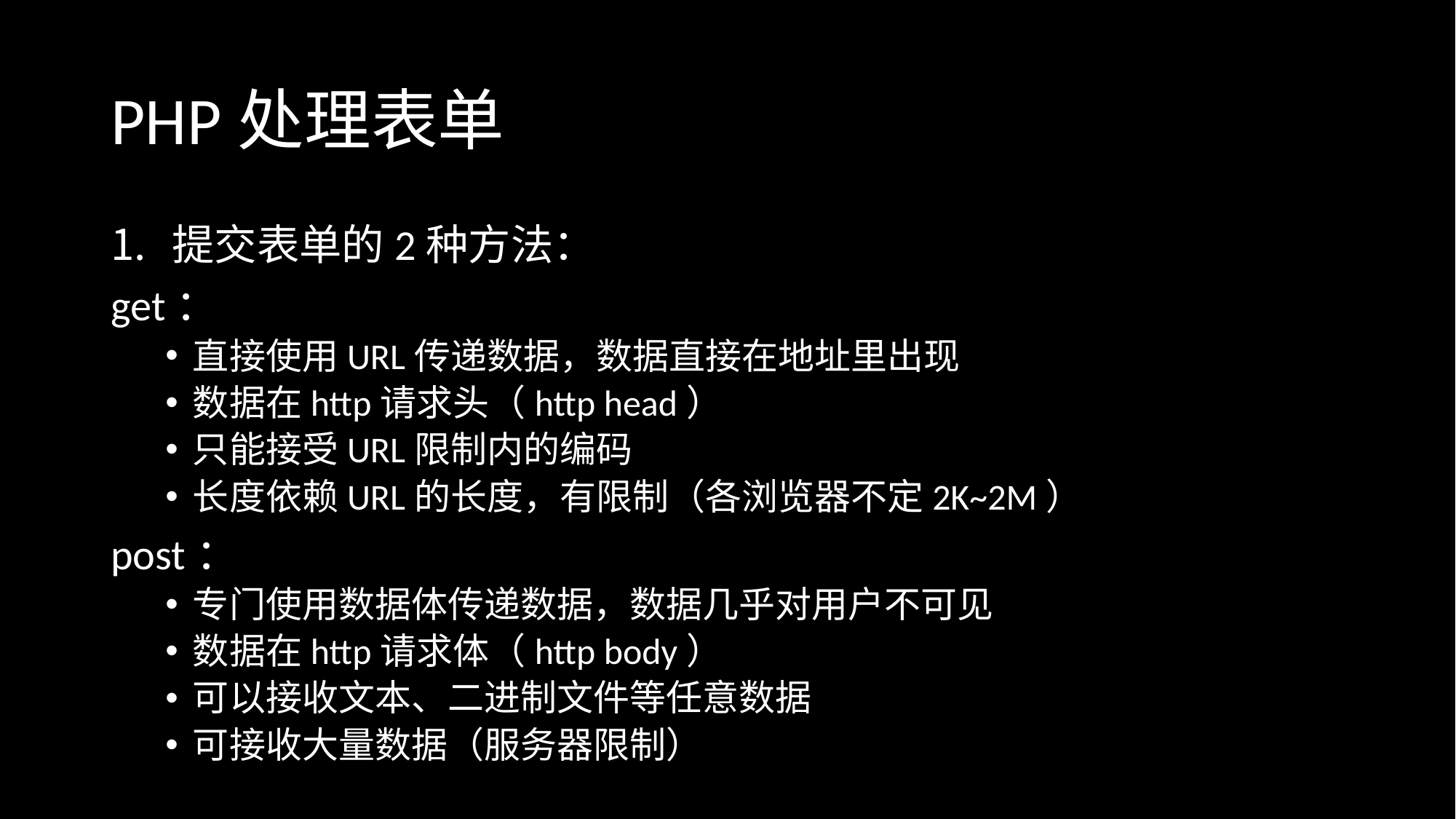

# PHP处理表单
提交表单的2种方法：
get：
直接使用URL传递数据，数据直接在地址里出现
数据在http请求头（http head）
只能接受URL限制内的编码
长度依赖URL的长度，有限制（各浏览器不定2K~2M）
post：
专门使用数据体传递数据，数据几乎对用户不可见
数据在http请求体（http body）
可以接收文本、二进制文件等任意数据
可接收大量数据（服务器限制）